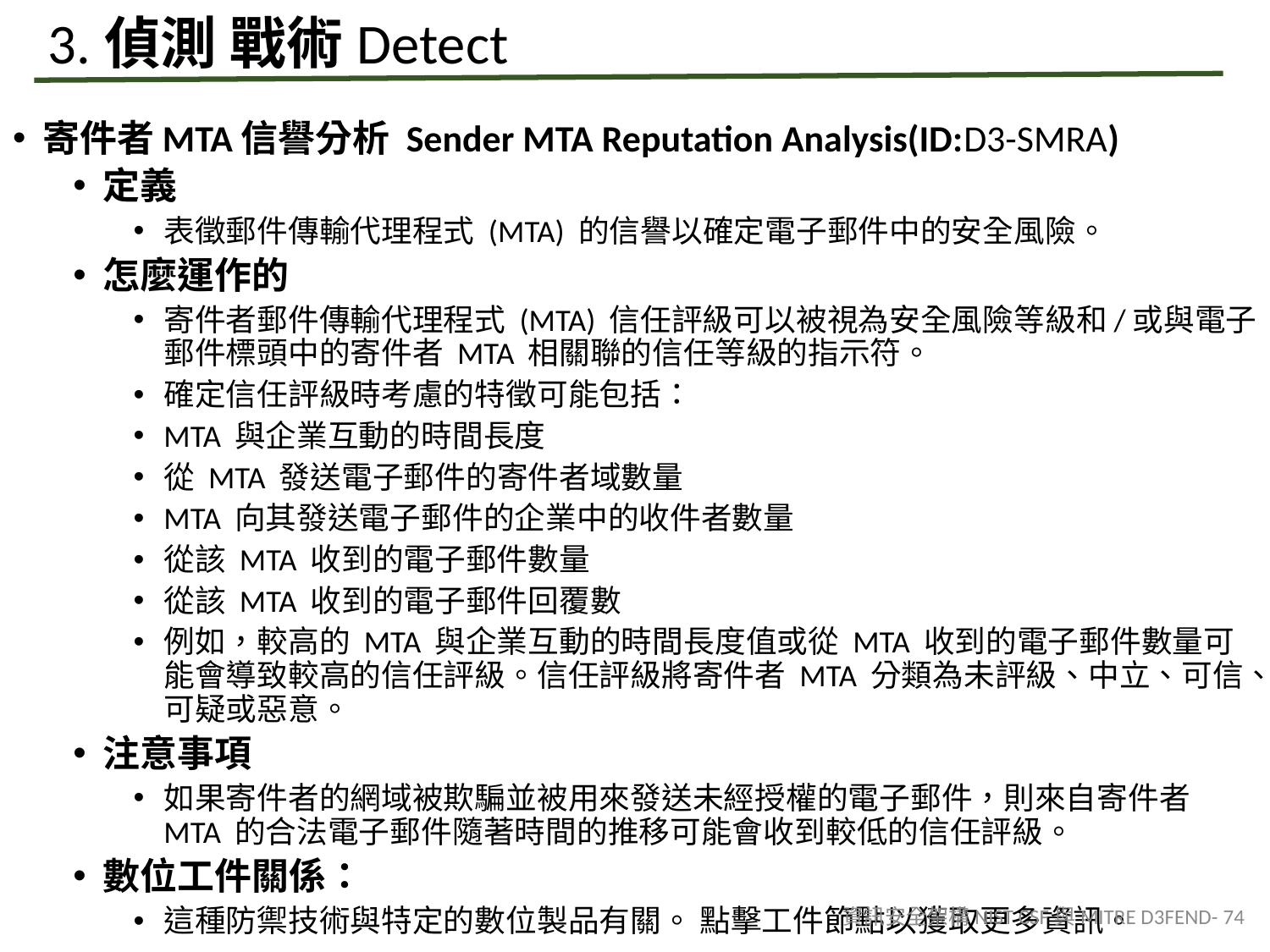

# 3.偵測 戰術Detect
寄件者MTA信譽分析 Sender MTA Reputation Analysis(ID:D3-SMRA)
定義
表徵郵件傳輸代理程式 (MTA) 的信譽以確定電子郵件中的安全風險。
怎麼運作的
寄件者郵件傳輸代理程式 (MTA) 信任評級可以被視為安全風險等級和/或與電子郵件標頭中的寄件者 MTA 相關聯的信任等級的指示符。
確定信任評級時考慮的特徵可能包括：
MTA 與企業互動的時間長度
從 MTA 發送電子郵件的寄件者域數量
MTA 向其發送電子郵件的企業中的收件者數量
從該 MTA 收到的電子郵件數量
從該 MTA 收到的電子郵件回覆數
例如，較高的 MTA 與企業互動的時間長度值或從 MTA 收到的電子郵件數量可能會導致較高的信任評級。信任評級將寄件者 MTA 分類為未評級、中立、可信、可疑或惡意。
注意事項
如果寄件者的網域被欺騙並被用來發送未經授權的電子郵件，則來自寄件者 MTA 的合法電子郵件隨著時間的推移可能會收到較低的信任評級。
數位工件關係：
這種防禦技術與特定的數位製品有關。 點擊工件節點以獲取更多資訊。
資訊安全架構NIST CSF與MITRE D3FEND- 74